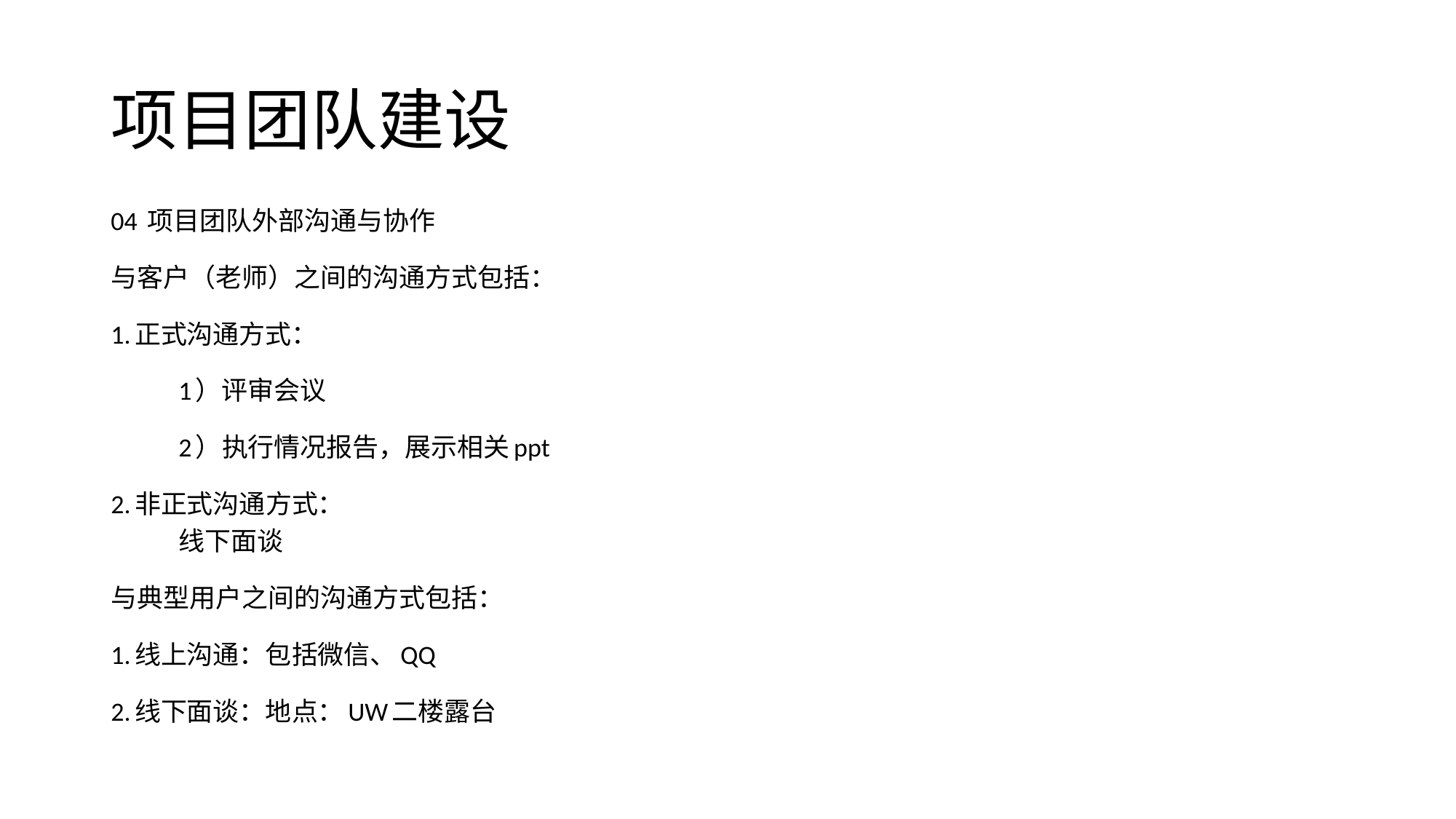

# 项目团队建设
04 项目团队外部沟通与协作
与客户（老师）之间的沟通方式包括：
1.正式沟通方式：
	1）评审会议
	2）执行情况报告，展示相关ppt
2.非正式沟通方式：
	线下面谈
与典型用户之间的沟通方式包括：
1.线上沟通：包括微信、QQ
2.线下面谈：地点：UW二楼露台